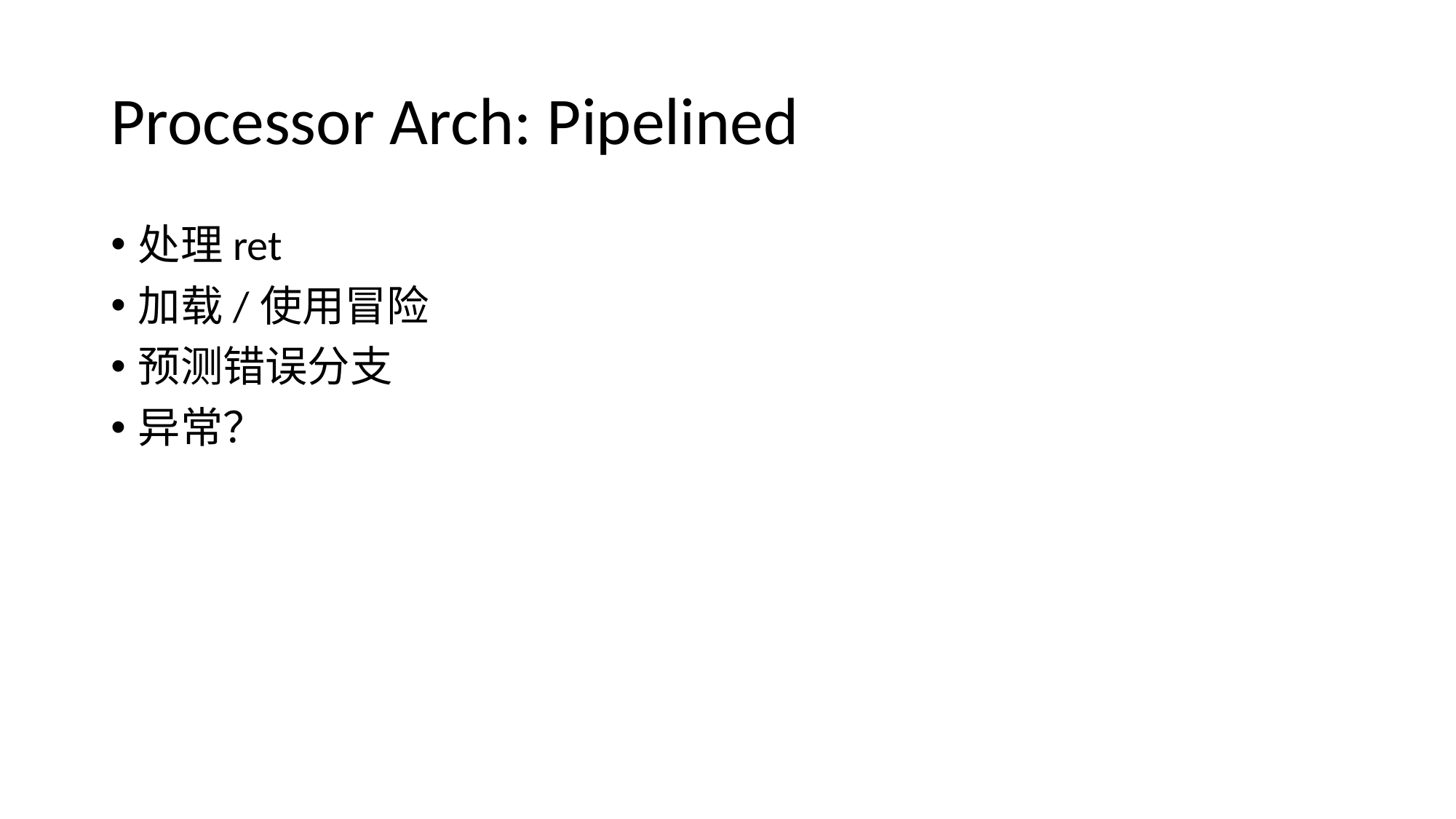

# Processor Arch: Pipelined
处理ret
加载/使用冒险
预测错误分支
异常？